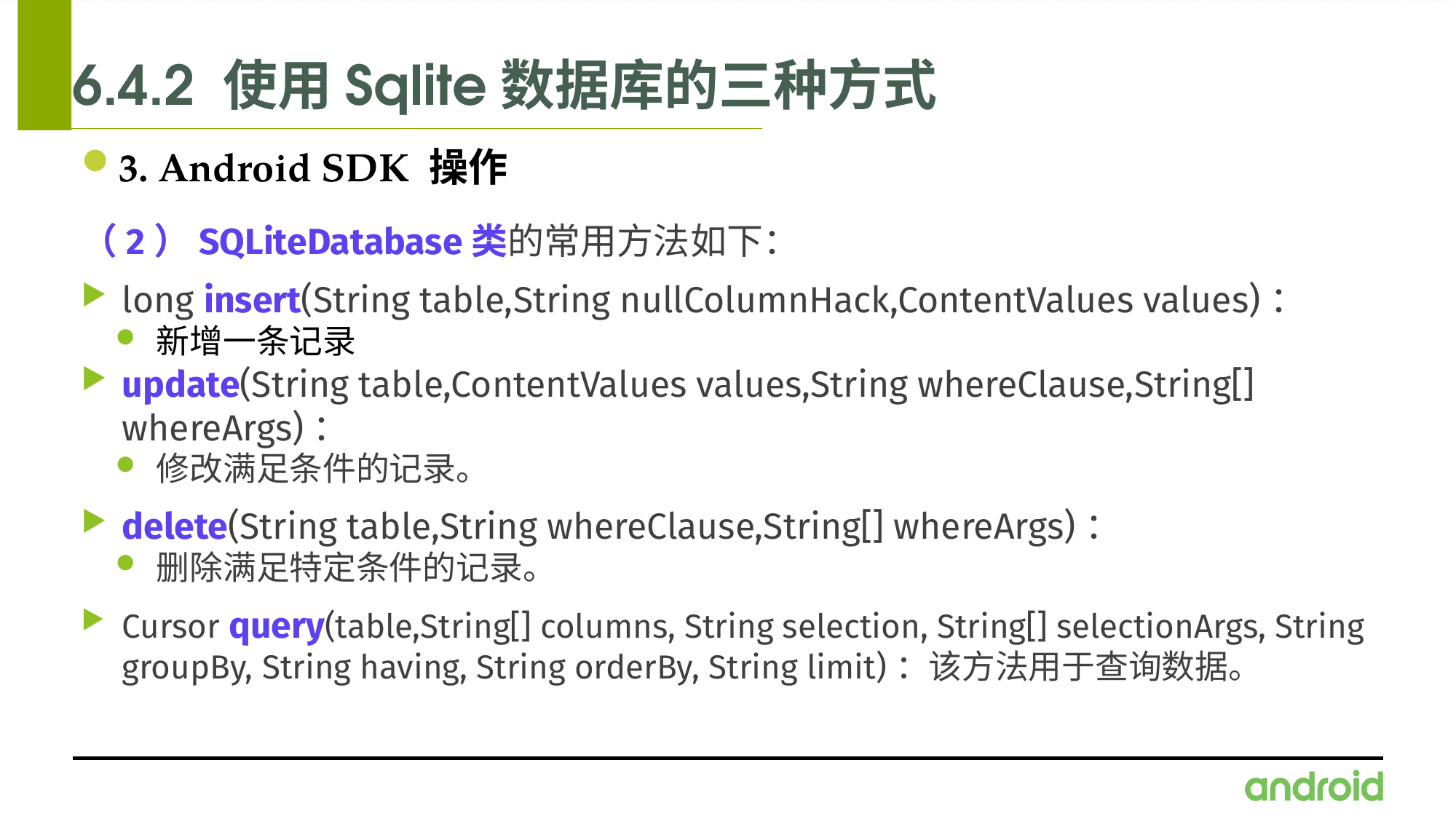

# 6.4.2 使用Sqlite数据库的三种方式
3. Android SDK 操作
（2）SQLiteDatabase类的常用方法如下：
long insert(String table,String nullColumnHack,ContentValues values)：
新增一条记录
update(String table,ContentValues values,String whereClause,String[] whereArgs)：
修改满足条件的记录。
delete(String table,String whereClause,String[] whereArgs)：
删除满足特定条件的记录。
Cursor query(table,String[] columns, String selection, String[] selectionArgs, String groupBy, String having, String orderBy, String limit)：该方法用于查询数据。